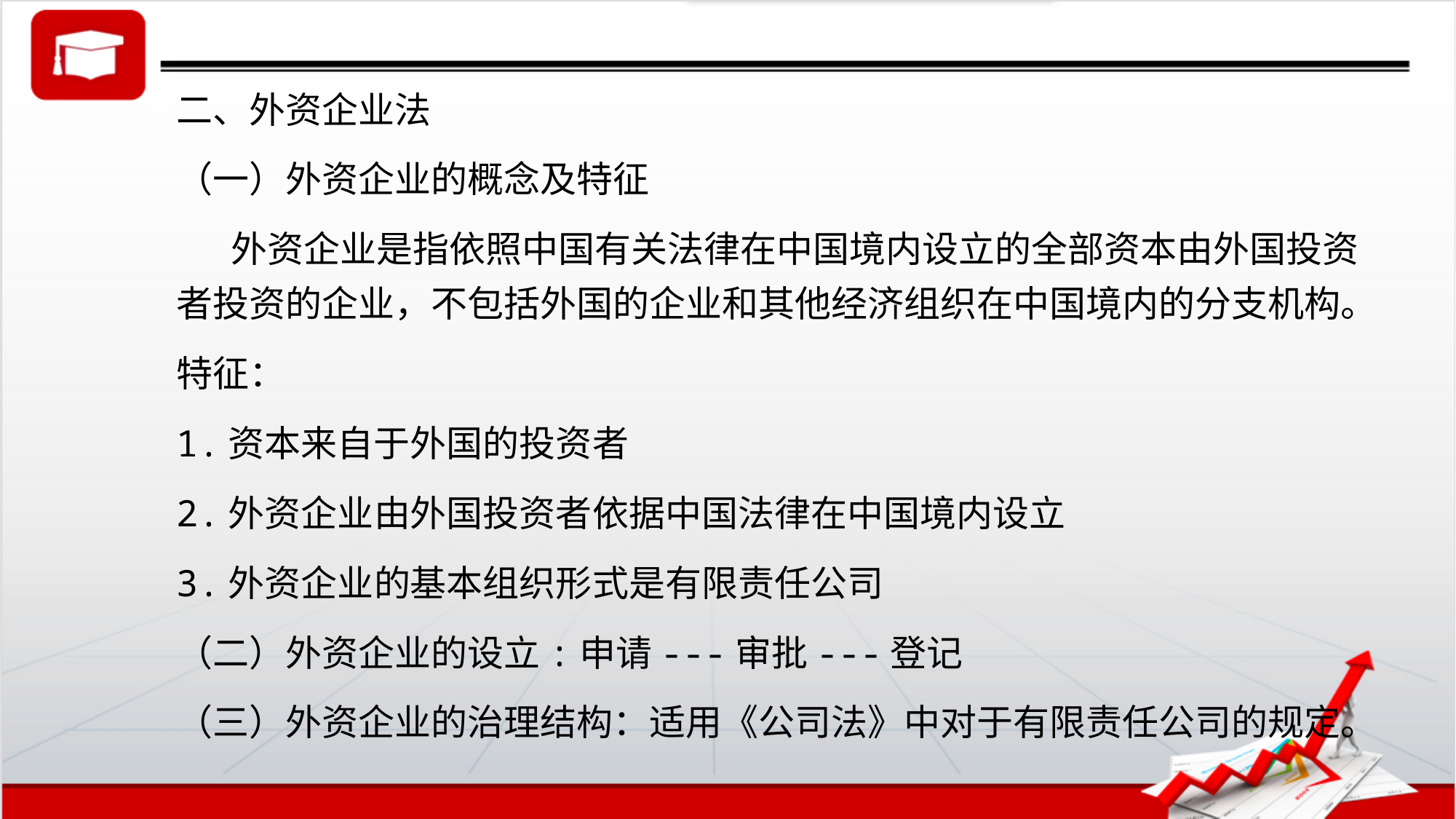

二、外资企业法
（一）外资企业的概念及特征
外资企业是指依照中国有关法律在中国境内设立的全部资本由外国投资者投资的企业，不包括外国的企业和其他经济组织在中国境内的分支机构。
特征：
1.资本来自于外国的投资者
2.外资企业由外国投资者依据中国法律在中国境内设立
3.外资企业的基本组织形式是有限责任公司
（二）外资企业的设立:申请---审批---登记
（三）外资企业的治理结构：适用《公司法》中对于有限责任公司的规定。